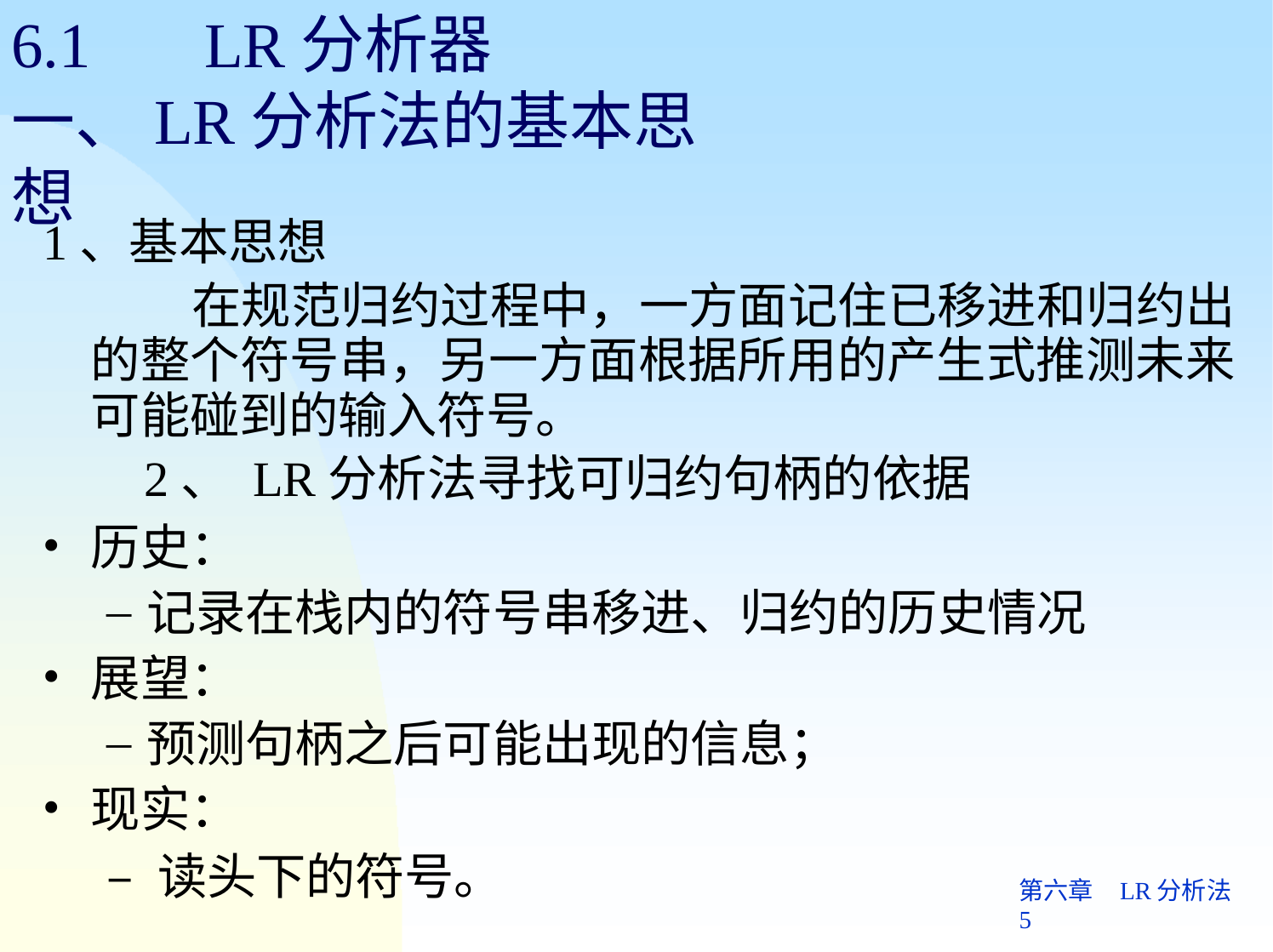

# 6.1	LR分析器
一、LR分析法的基本思想
1、基本思想
在规范归约过程中，一方面记住已移进和归约出 的整个符号串，另一方面根据所用的产生式推测未来 可能碰到的输入符号。
2、 LR分析法寻找可归约句柄的依据
历史：
记录在栈内的符号串移进、归约的历史情况
展望：
预测句柄之后可能出现的信息；
现实：
– 读头下的符号。
第六章	LR分析法 5